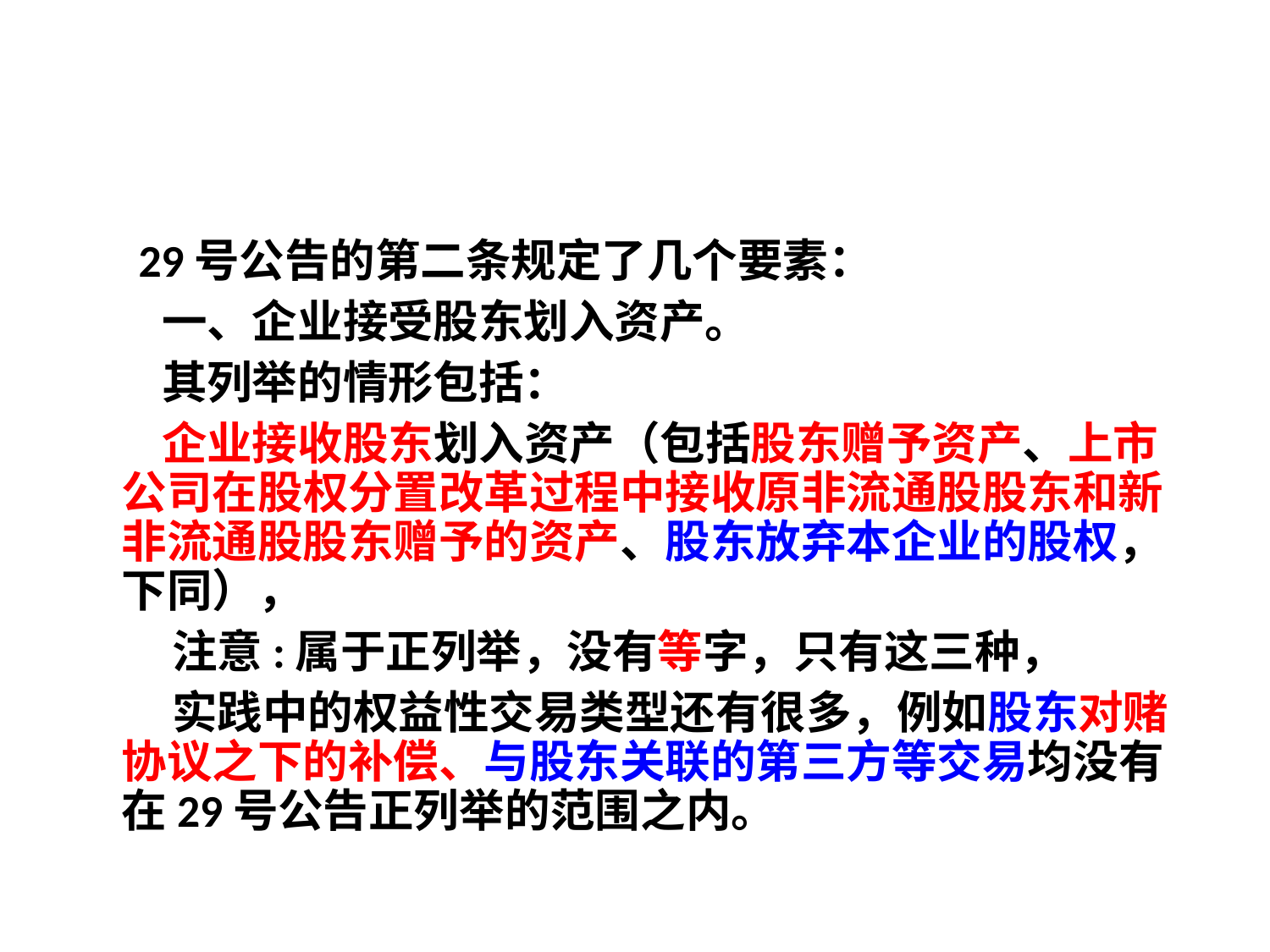

#
             29号公告的第二条规定了几个要素：
     一、企业接受股东划入资产。
     其列举的情形包括：
     企业接收股东划入资产（包括股东赠予资产、上市公司在股权分置改革过程中接收原非流通股股东和新非流通股股东赠予的资产、股东放弃本企业的股权，下同），
      注意:属于正列举，没有等字，只有这三种，
      实践中的权益性交易类型还有很多，例如股东对赌协议之下的补偿、与股东关联的第三方等交易均没有在29号公告正列举的范围之内。